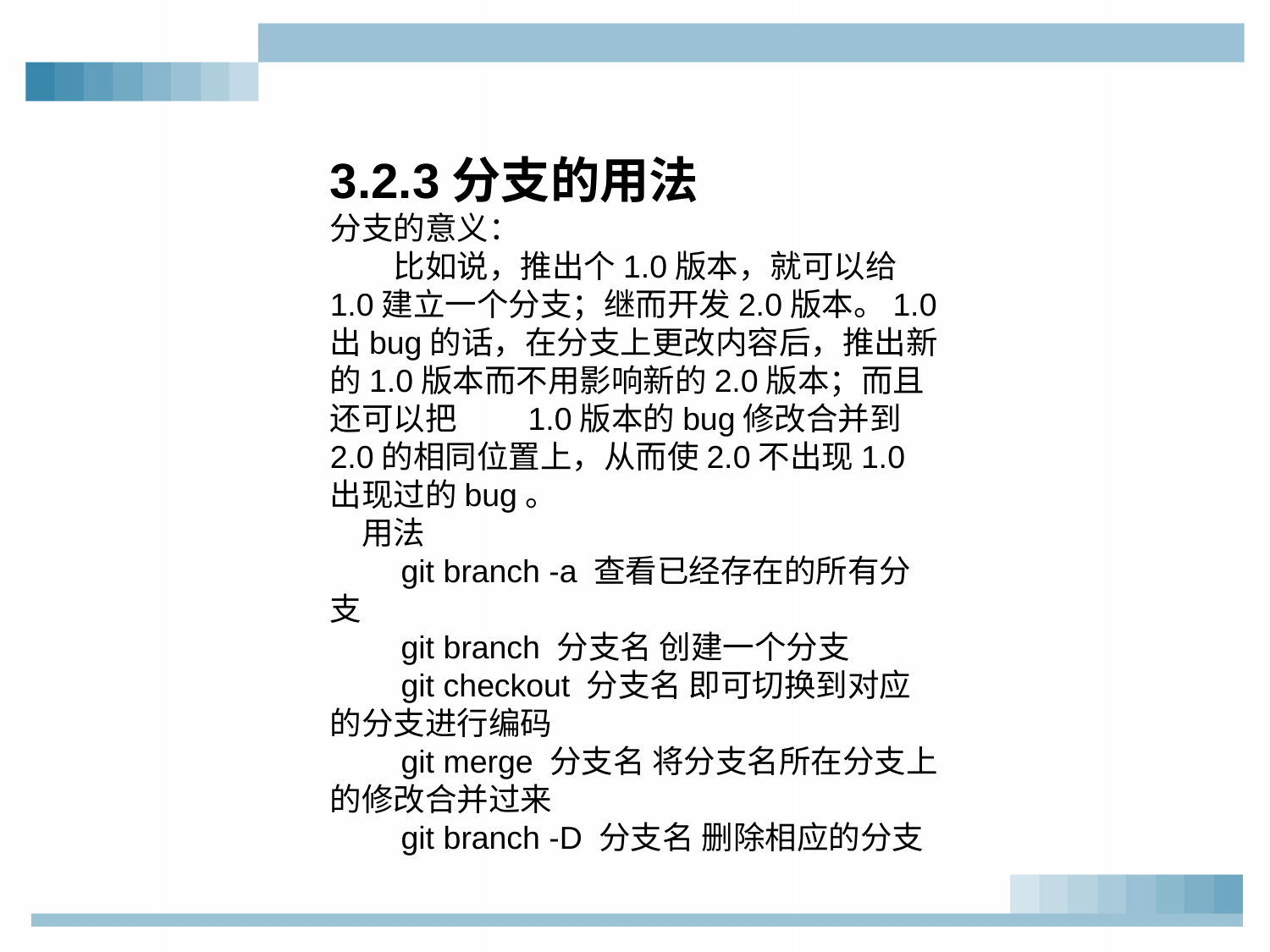

3.2.3分支的用法
分支的意义：
　　比如说，推出个1.0版本，就可以给1.0建立一个分支；继而开发2.0版本。1.0出bug的话，在分支上更改内容后，推出新的1.0版本而不用影响新的2.0版本；而且还可以把　　1.0版本的bug修改合并到2.0的相同位置上，从而使2.0不出现1.0出现过的bug。
　用法
　　git branch -a 查看已经存在的所有分支
　　git branch 分支名 创建一个分支
　　git checkout 分支名 即可切换到对应的分支进行编码
　　git merge 分支名 将分支名所在分支上的修改合并过来
　　git branch -D 分支名 删除相应的分支